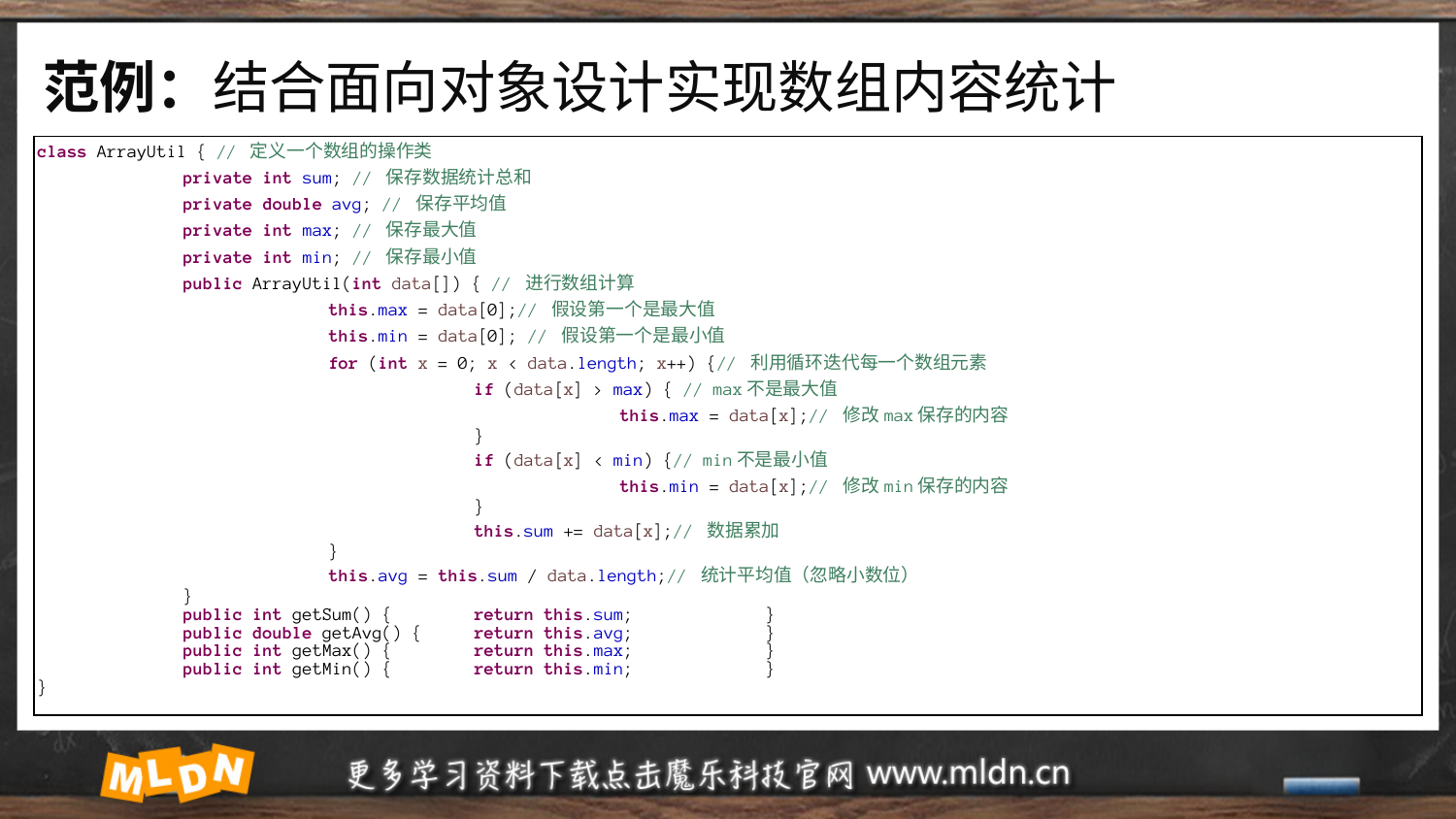

# 范例：结合面向对象设计实现数组内容统计
| class ArrayUtil { // 定义一个数组的操作类 private int sum; // 保存数据统计总和 private double avg; // 保存平均值 private int max; // 保存最大值 private int min; // 保存最小值 public ArrayUtil(int data[]) { // 进行数组计算 this.max = data[0];// 假设第一个是最大值 this.min = data[0]; // 假设第一个是最小值 for (int x = 0; x < data.length; x++) {// 利用循环迭代每一个数组元素 if (data[x] > max) { // max不是最大值 this.max = data[x];// 修改max保存的内容 } if (data[x] < min) {// min不是最小值 this.min = data[x];// 修改min保存的内容 } this.sum += data[x];// 数据累加 } this.avg = this.sum / data.length;// 统计平均值（忽略小数位） } public int getSum() { return this.sum; } public double getAvg() { return this.avg; } public int getMax() { return this.max; } public int getMin() { return this.min; } } |
| --- |